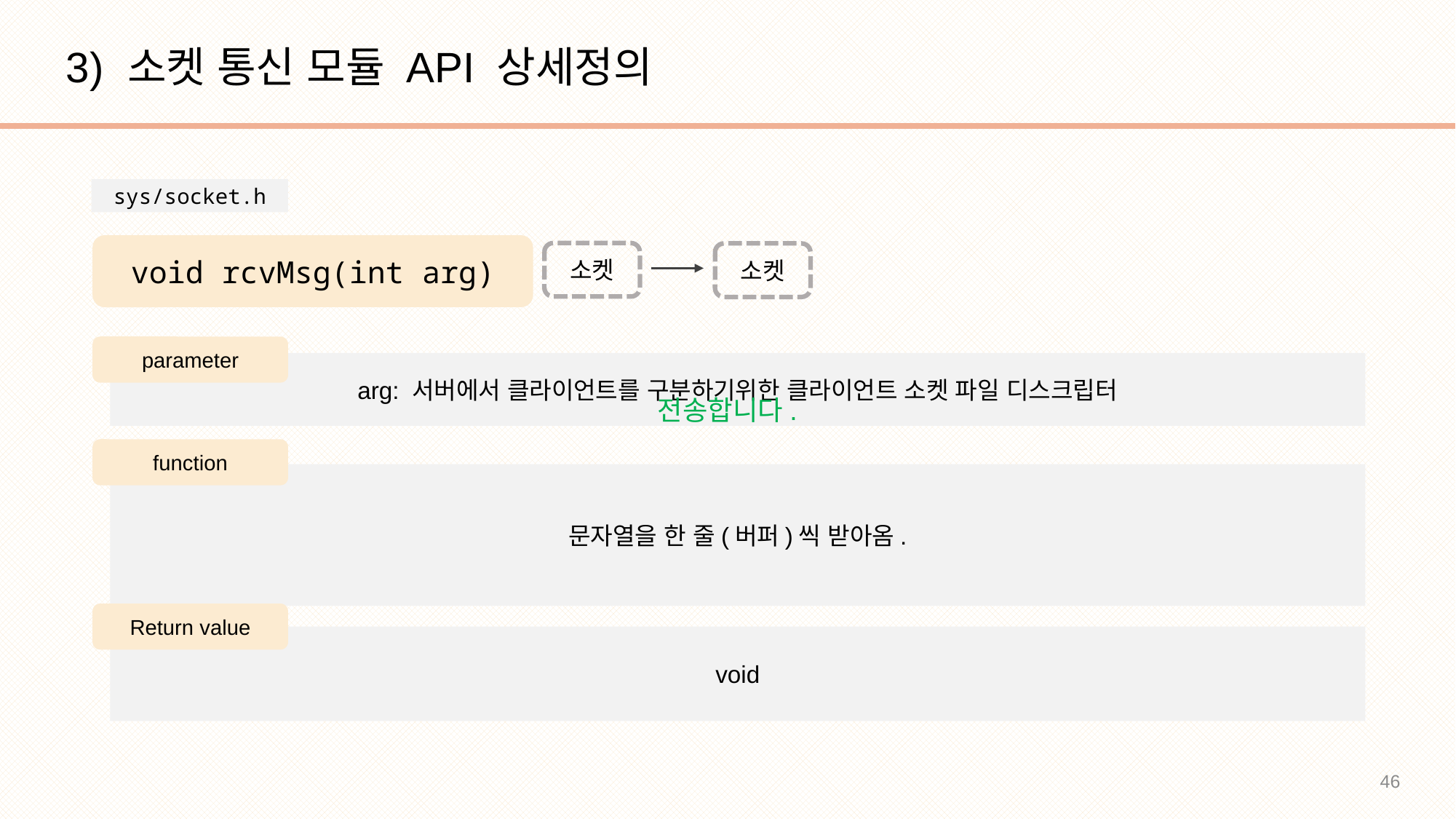

소켓 통신 모듈 API 상세정의
sys/socket.h
void rcvMsg(int arg)
소켓
소켓
parameter
arg: 서버에서 클라이언트를 구분하기위한 클라이언트 소켓 파일 디스크립터
전송합니다.
function
문자열을 한 줄(버퍼)씩 받아옴.
Return value
void
46